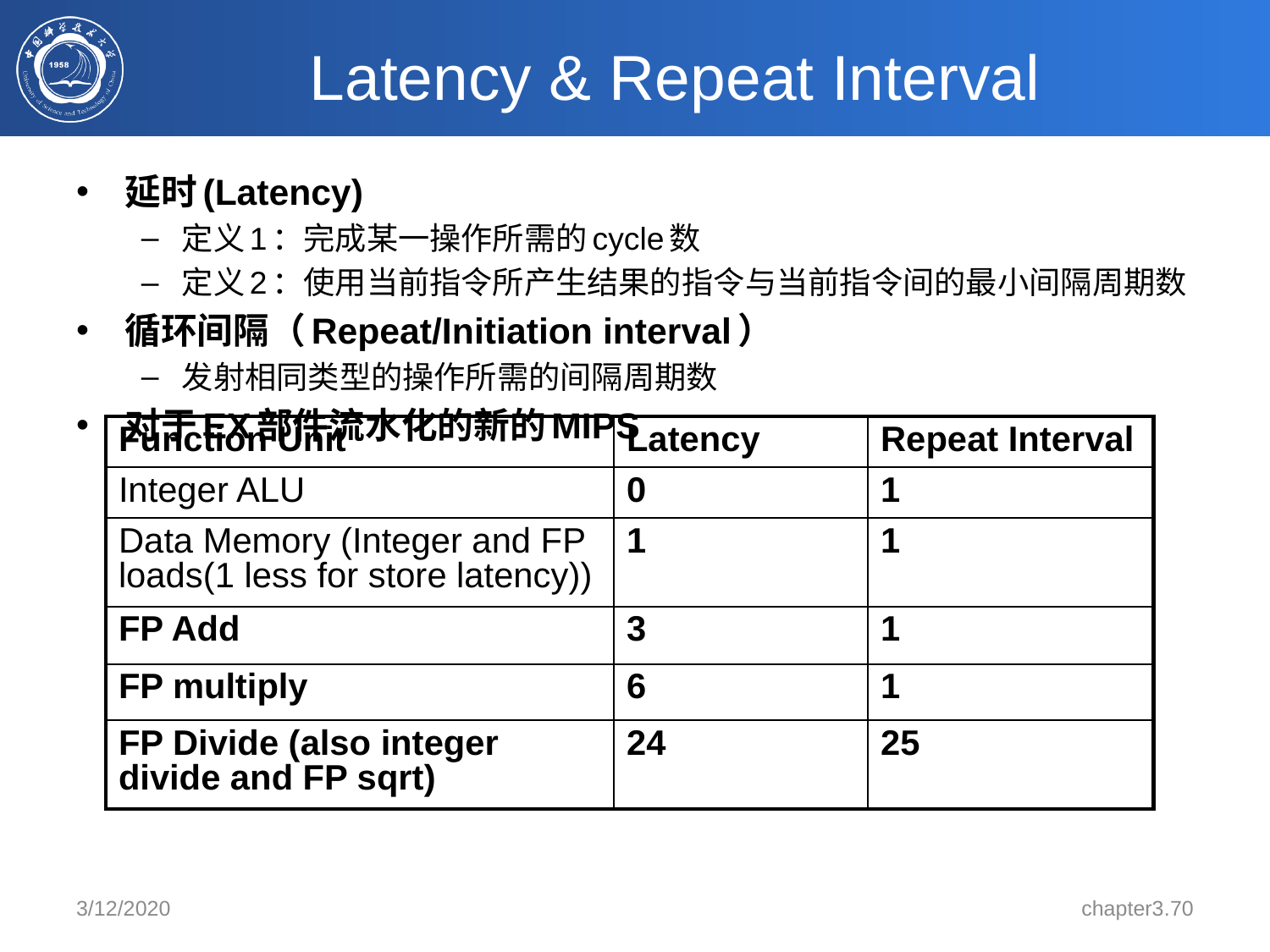

# Latency & Repeat Interval
延时(Latency)
定义1：完成某一操作所需的cycle数
定义2：使用当前指令所产生结果的指令与当前指令间的最小间隔周期数
循环间隔（Repeat/Initiation interval）
发射相同类型的操作所需的间隔周期数
对于EX部件流水化的新的MIPS
| Function Unit | Latency | Repeat Interval |
| --- | --- | --- |
| Integer ALU | 0 | 1 |
| Data Memory (Integer and FP loads(1 less for store latency)) | 1 | 1 |
| FP Add | 3 | 1 |
| FP multiply | 6 | 1 |
| FP Divide (also integer divide and FP sqrt) | 24 | 25 |
3/12/2020
chapter3.70